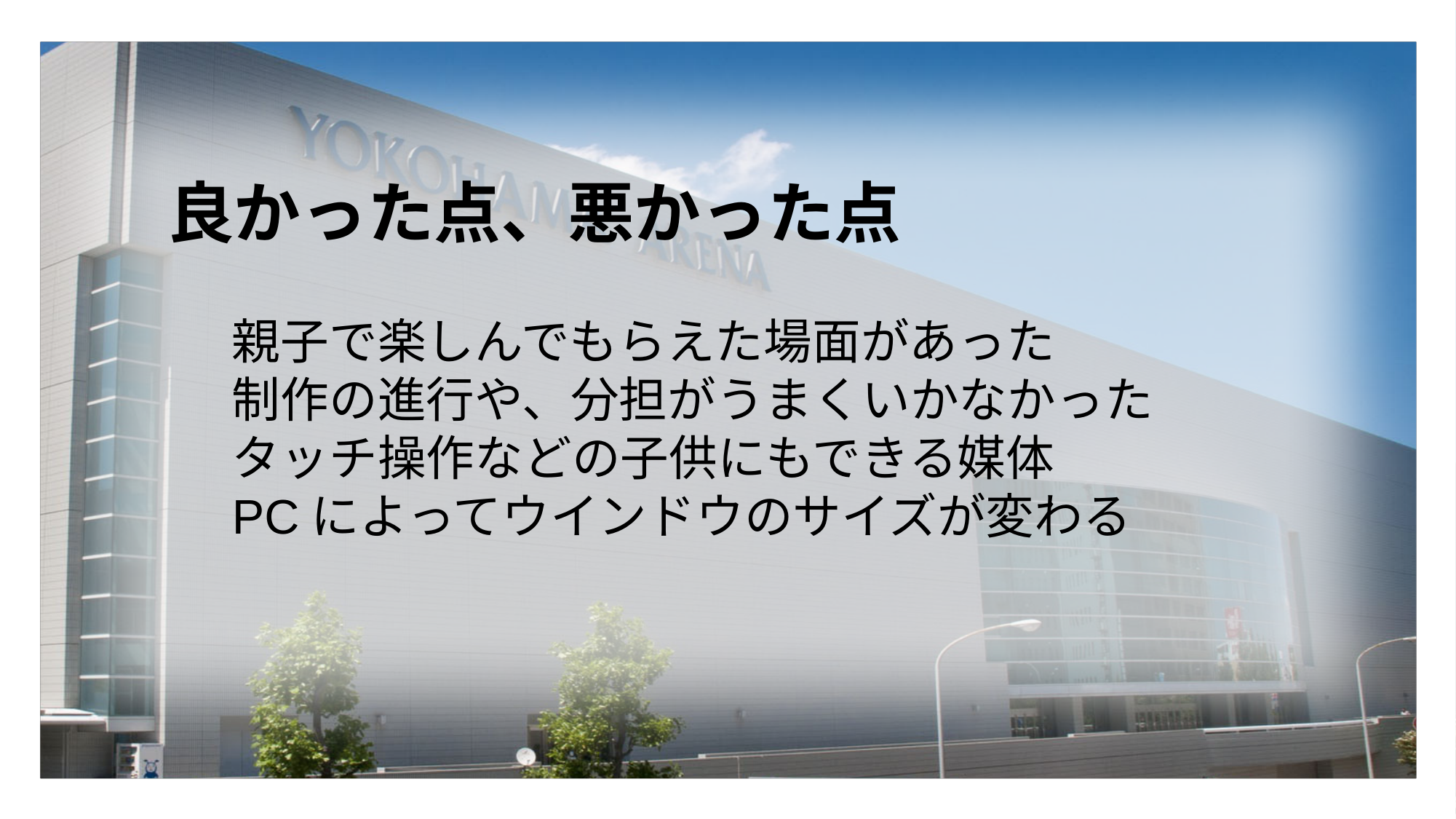

# 良かった点、悪かった点
親子で楽しんでもらえた場面があった
制作の進行や、分担がうまくいかなかった
タッチ操作などの子供にもできる媒体
PCによってウインドウのサイズが変わる